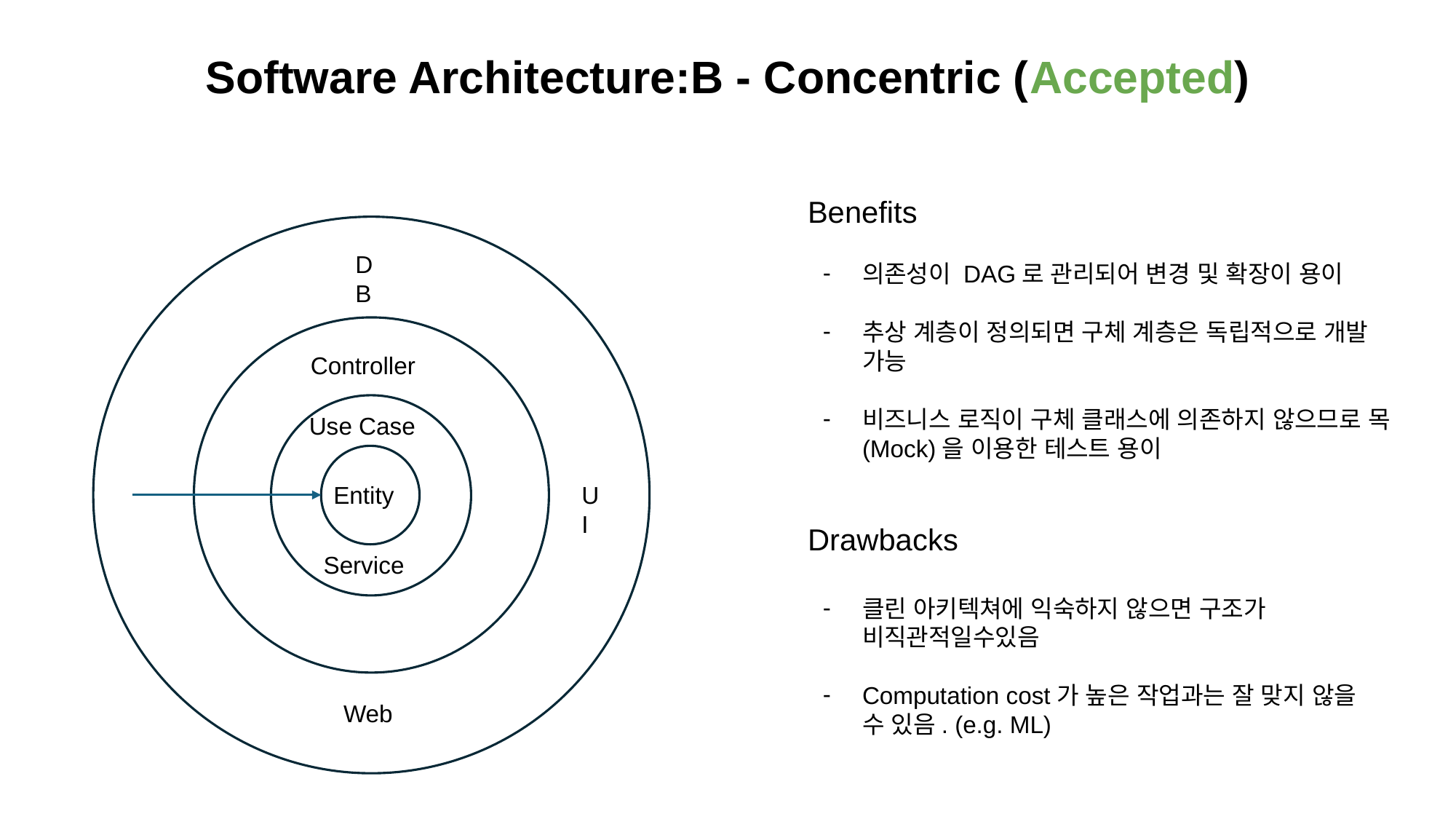

# Software Architecture:B - Concentric (Accepted)
Benefits
의존성이 DAG로 관리되어 변경 및 확장이 용이
추상 계층이 정의되면 구체 계층은 독립적으로 개발 가능
비즈니스 로직이 구체 클래스에 의존하지 않으므로 목(Mock)을 이용한 테스트 용이

DB

Controller

Use Case

Entity

UI
Drawbacks
클린 아키텍쳐에 익숙하지 않으면 구조가 비직관적일수있음
Computation cost가 높은 작업과는 잘 맞지 않을 수 있음. (e.g. ML)
Service
Web